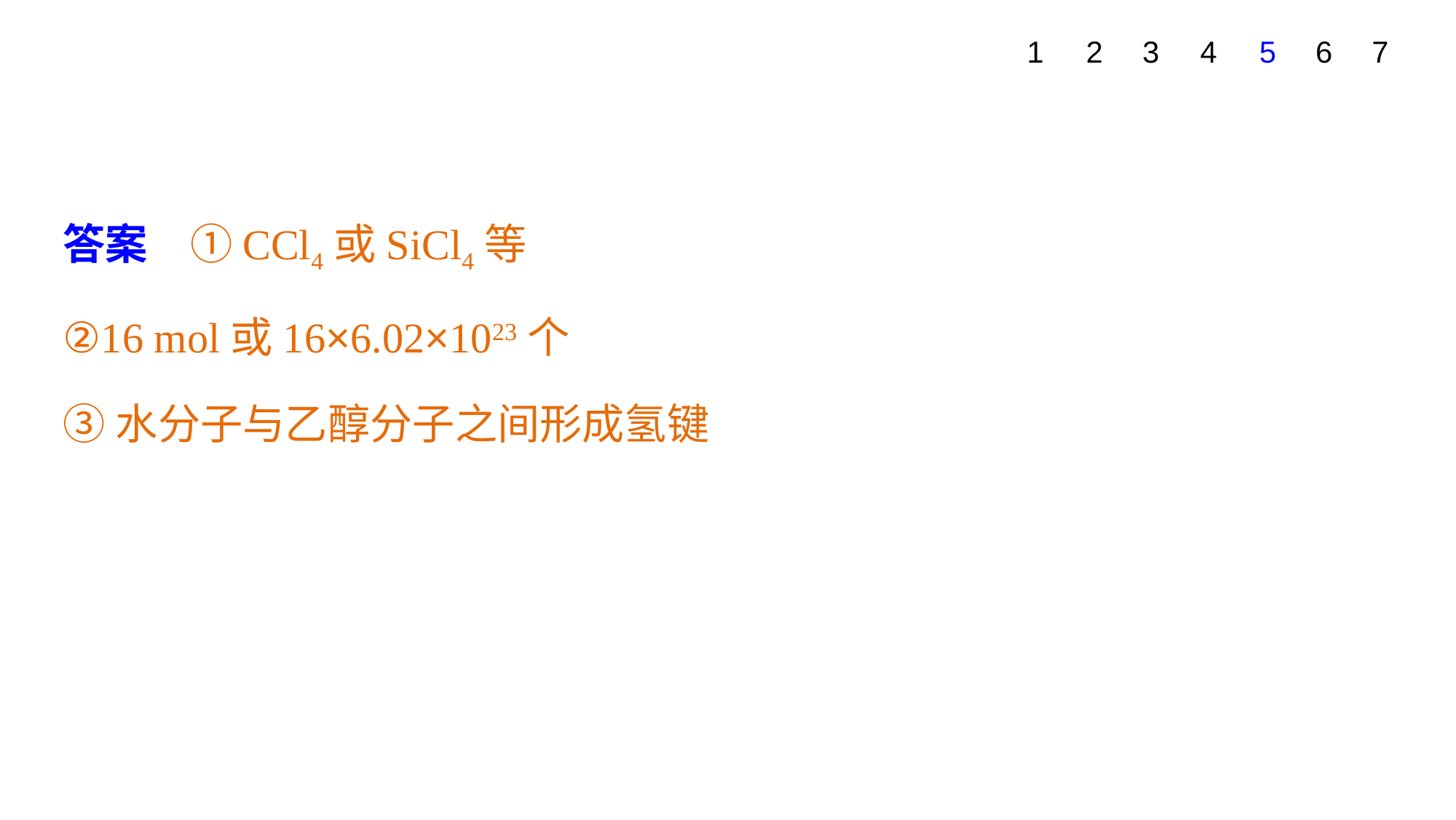

1
2
3
4
5
6
7
答案　①CCl4或SiCl4等
②16 mol或16×6.02×1023个
③水分子与乙醇分子之间形成氢键